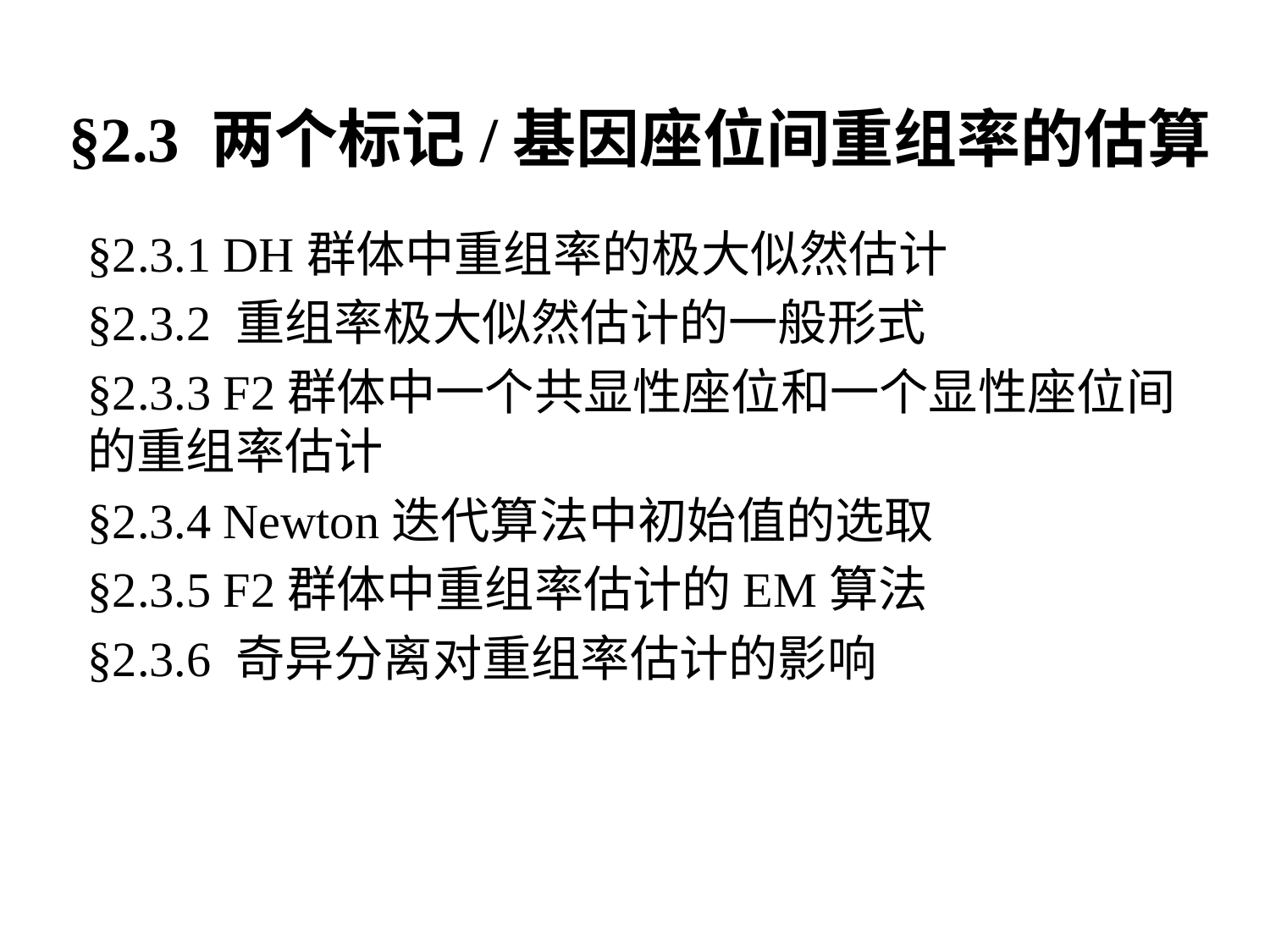

# §2.3 两个标记/基因座位间重组率的估算
§2.3.1 DH群体中重组率的极大似然估计
§2.3.2 重组率极大似然估计的一般形式
§2.3.3 F2群体中一个共显性座位和一个显性座位间的重组率估计
§2.3.4 Newton迭代算法中初始值的选取
§2.3.5 F2群体中重组率估计的EM算法
§2.3.6 奇异分离对重组率估计的影响